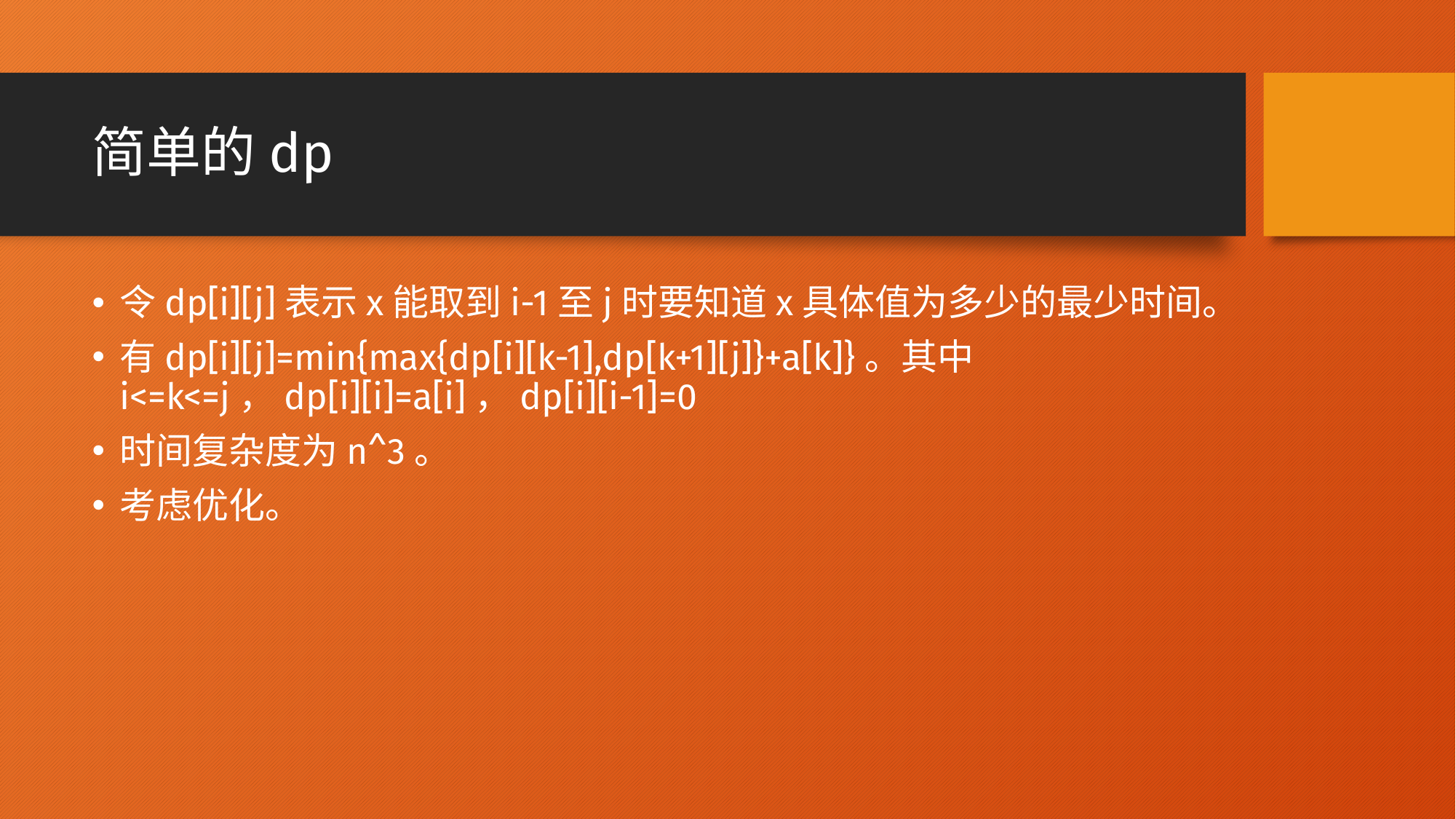

# 简单的dp
令dp[i][j]表示x能取到i-1至j时要知道x具体值为多少的最少时间。
有dp[i][j]=min{max{dp[i][k-1],dp[k+1][j]}+a[k]}。其中i<=k<=j，dp[i][i]=a[i]，dp[i][i-1]=0
时间复杂度为n^3。
考虑优化。